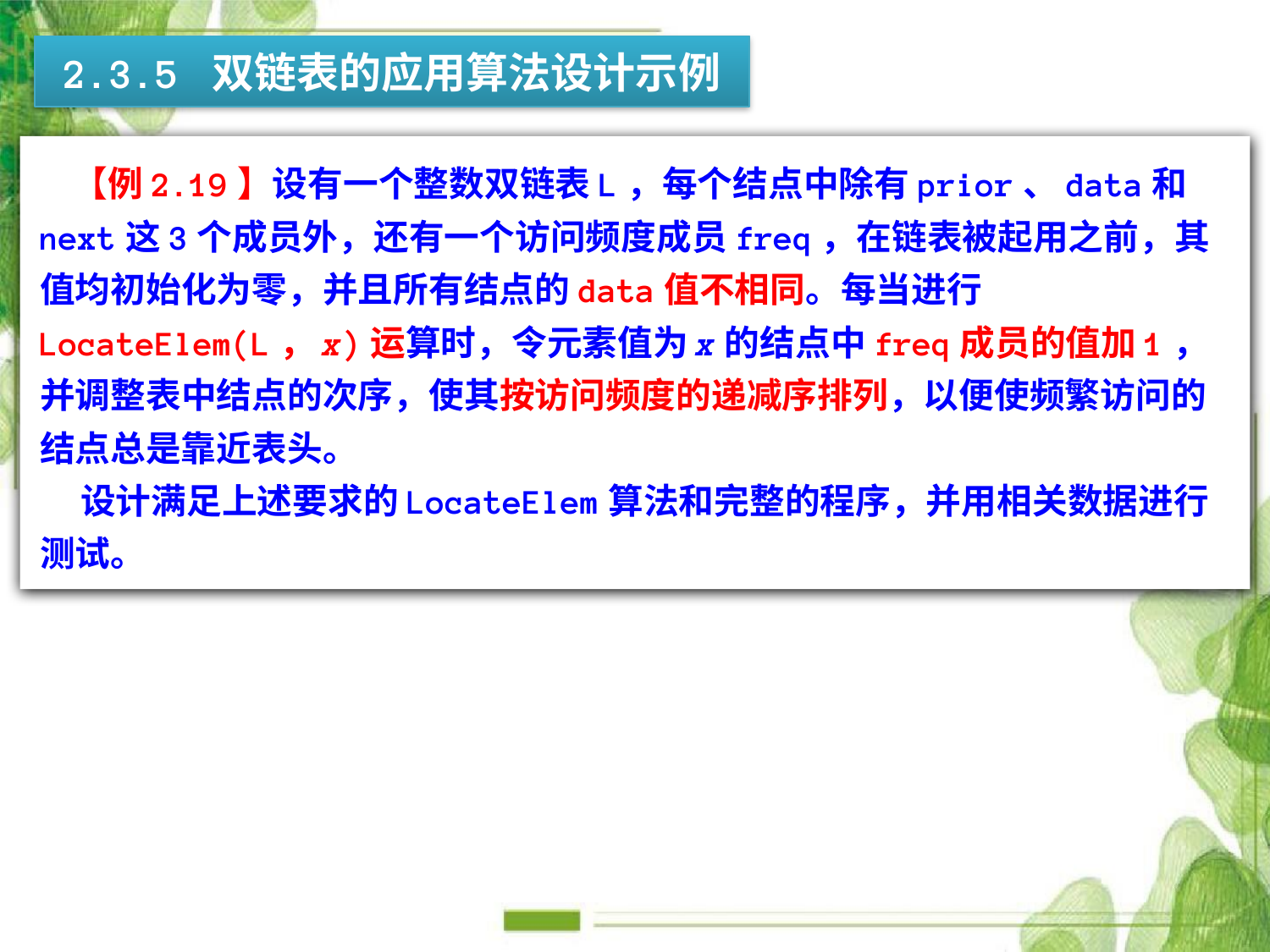

2.3.5 双链表的应用算法设计示例
   【例2.19】设有一个整数双链表L，每个结点中除有prior、data和next这3个成员外，还有一个访问频度成员freq，在链表被起用之前，其值均初始化为零，并且所有结点的data值不相同。每当进行LocateElem(L，x)运算时，令元素值为x的结点中freq成员的值加1，并调整表中结点的次序，使其按访问频度的递减序排列，以便使频繁访问的结点总是靠近表头。
    设计满足上述要求的LocateElem算法和完整的程序，并用相关数据进行测试。